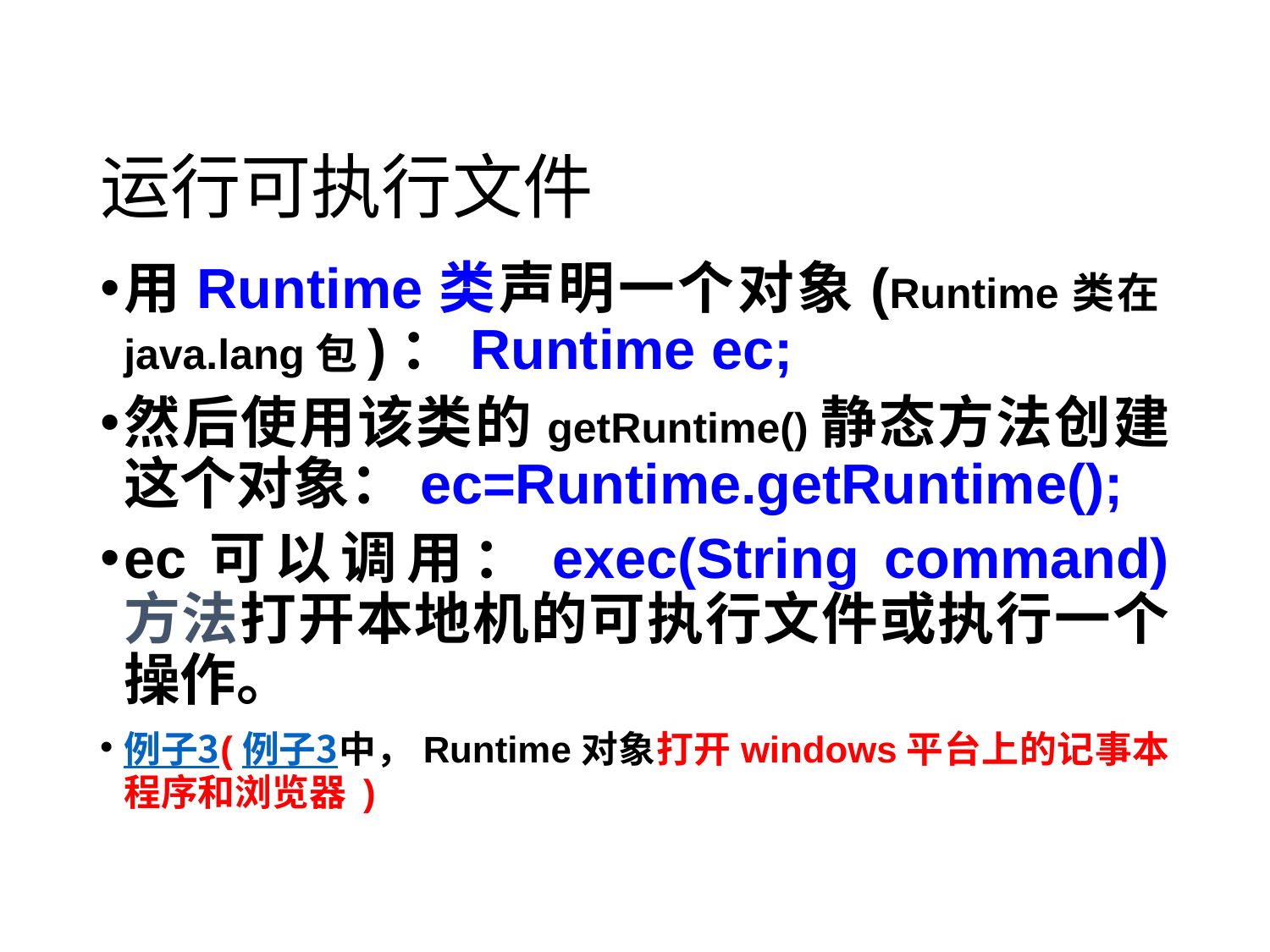

# 运行可执行文件
用Runtime类声明一个对象(Runtime类在java.lang包)：Runtime ec;
然后使用该类的getRuntime()静态方法创建这个对象：ec=Runtime.getRuntime();
ec可以调用：exec(String command) 方法打开本地机的可执行文件或执行一个操作。
例子3(例子3中，Runtime对象打开windows平台上的记事本程序和浏览器 )